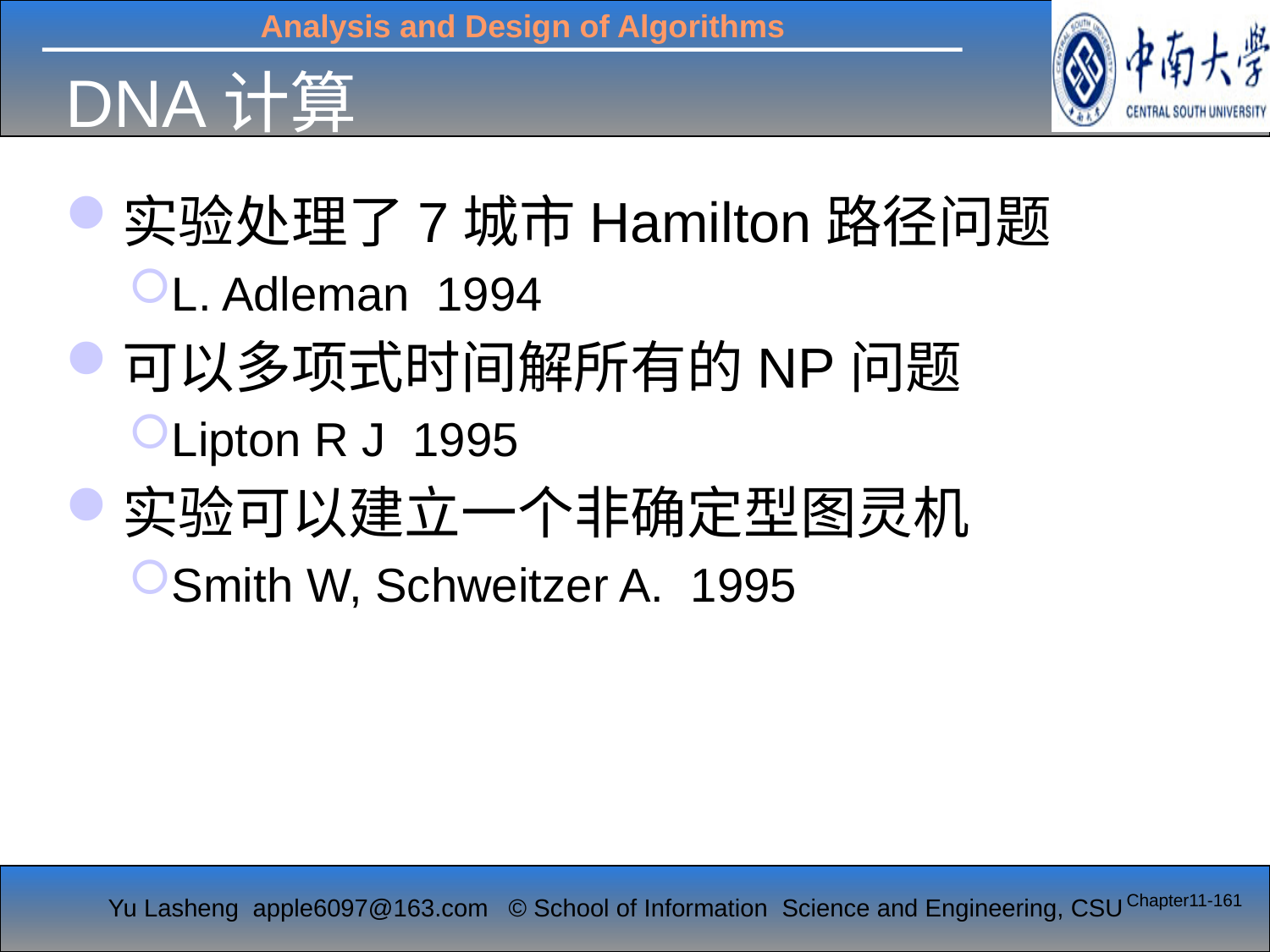

DNA计算
#

实验处理了7城市Hamilton路径问题
L. Adleman  1994
可以多项式时间解所有的NP问题
Lipton R J  1995
实验可以建立一个非确定型图灵机
Smith W, Schweitzer A.  1995
Chapter11-161